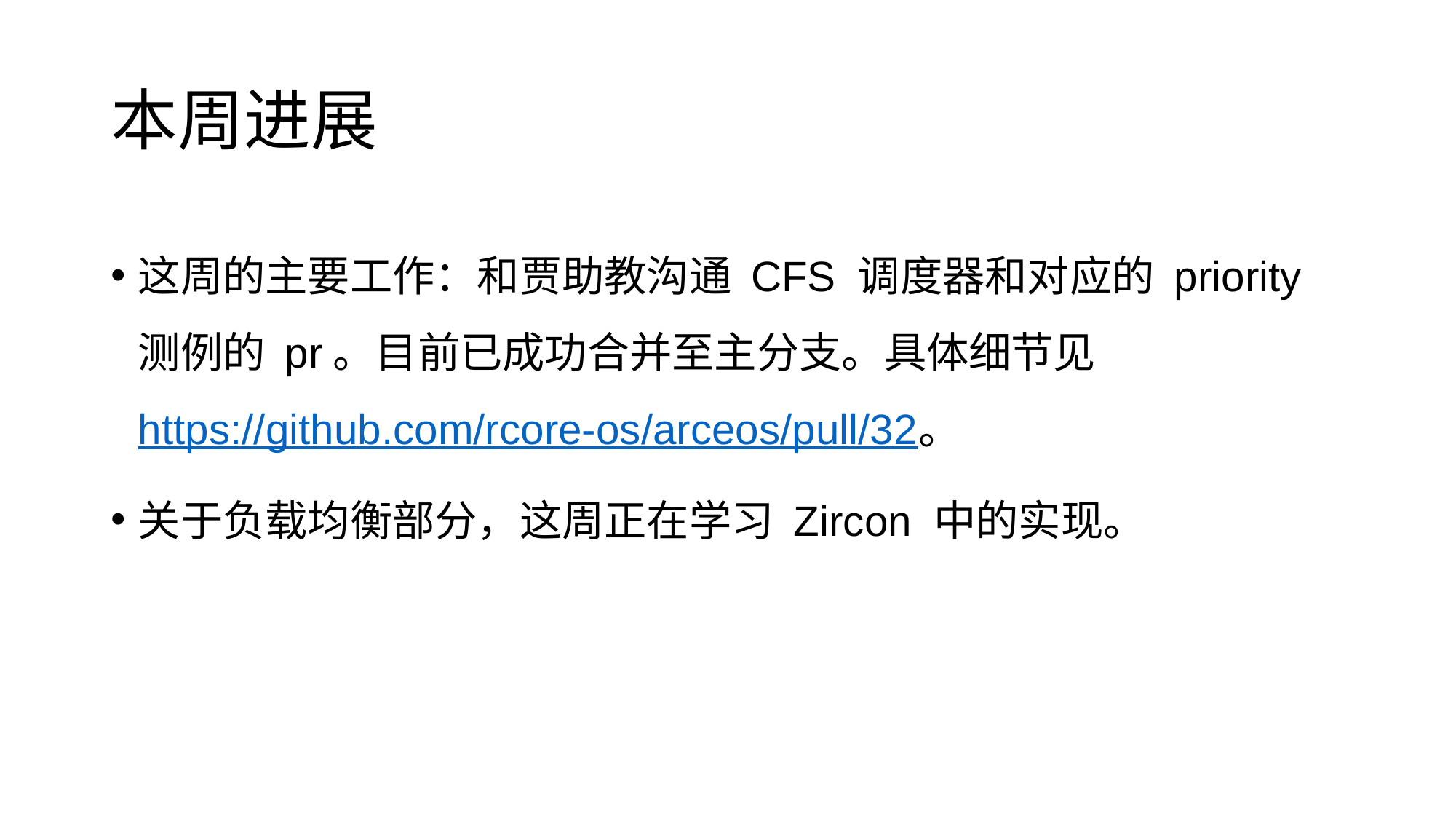

# 本周进展
这周的主要工作：和贾助教沟通 CFS 调度器和对应的 priority 测例的 pr。目前已成功合并至主分支。具体细节见 https://github.com/rcore-os/arceos/pull/32。
关于负载均衡部分，这周正在学习 Zircon 中的实现。